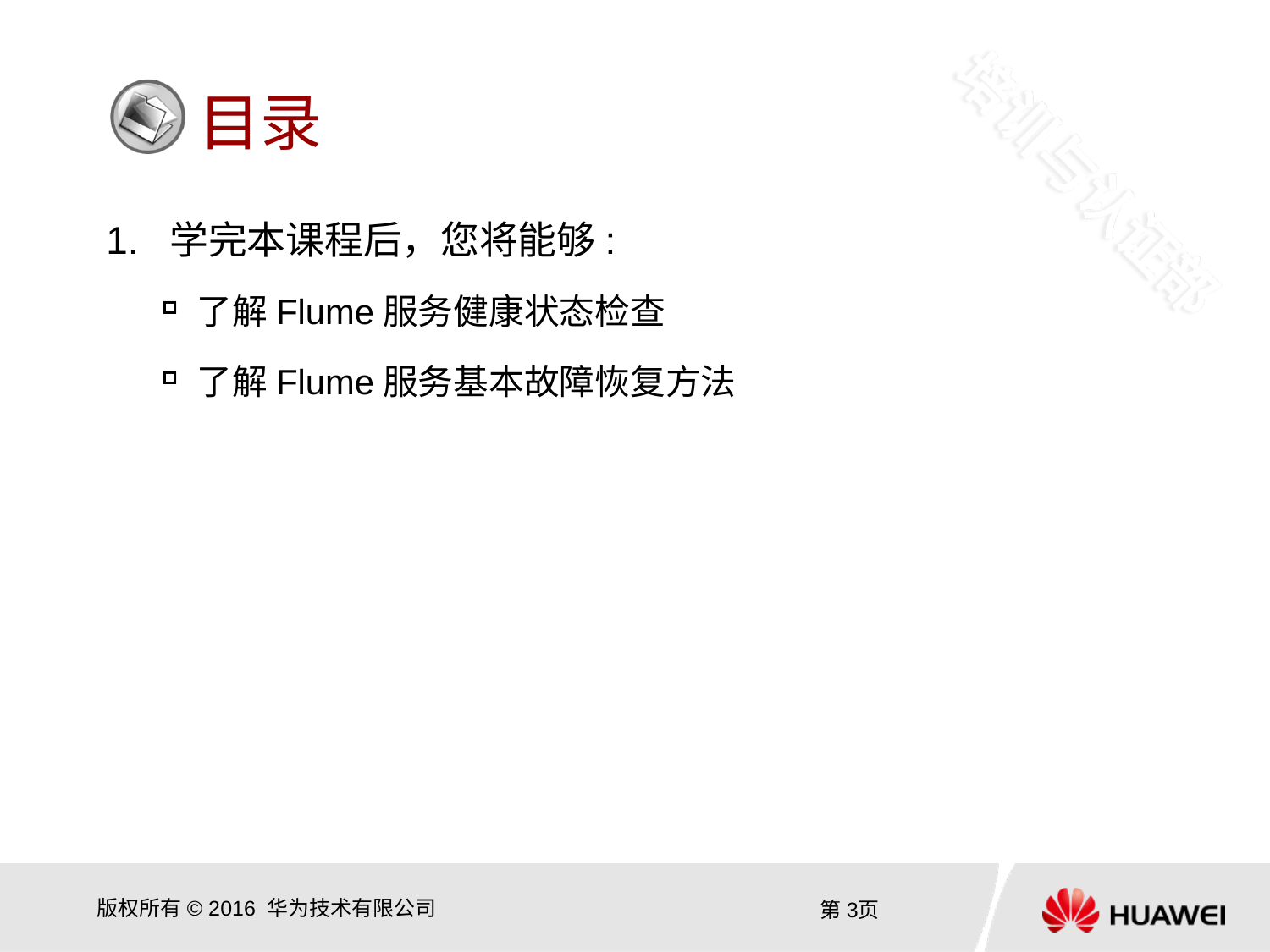

学完本课程后，您将能够:
了解Flume服务健康状态检查
了解Flume服务基本故障恢复方法